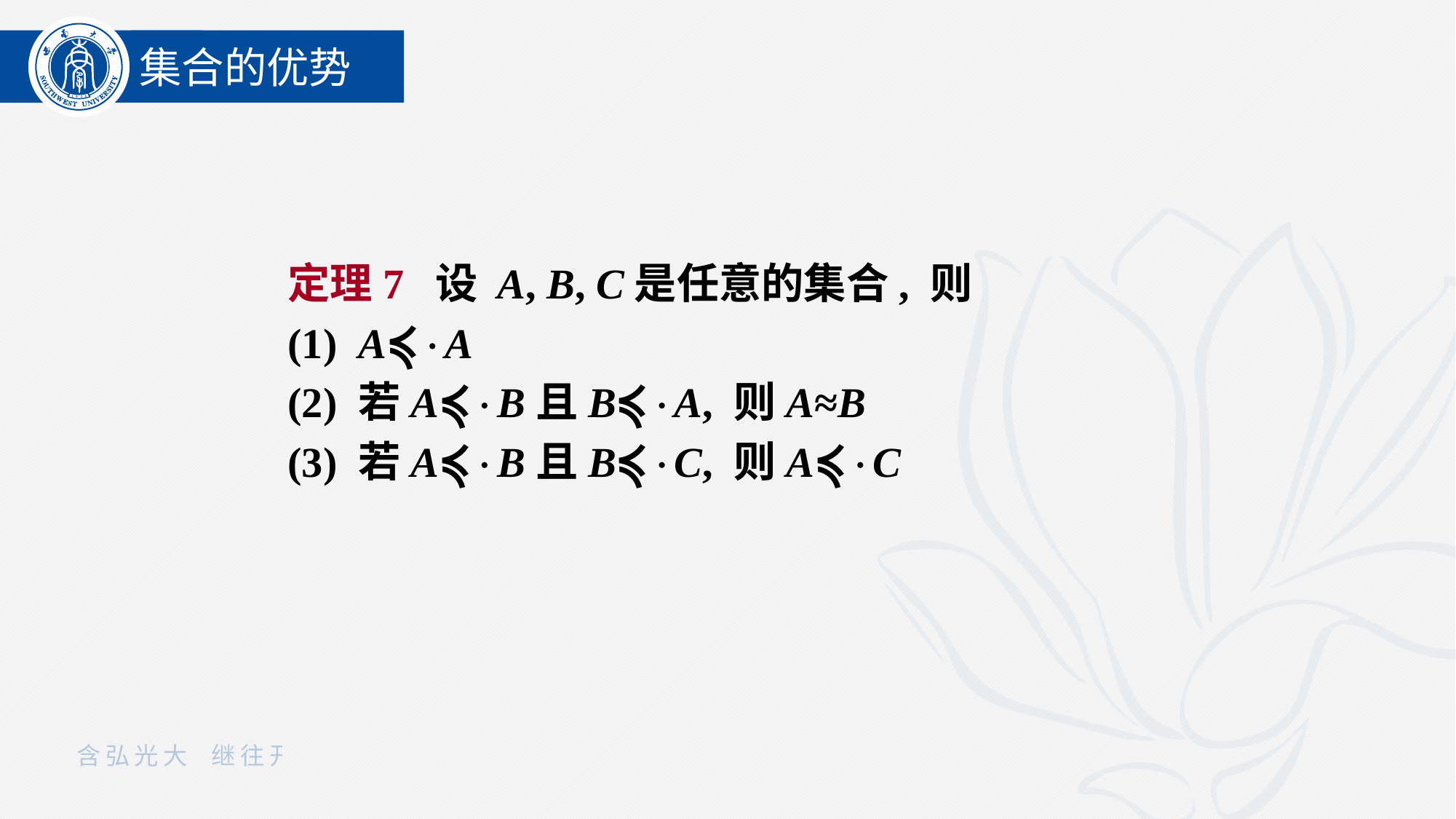

集合的优势
定理7  设 A, B, C是任意的集合, 则
(1)  A≼⋅A
(2) 若A≼⋅B且B≼⋅A, 则A≈B
(3) 若A≼⋅B且B≼⋅C, 则A≼⋅C